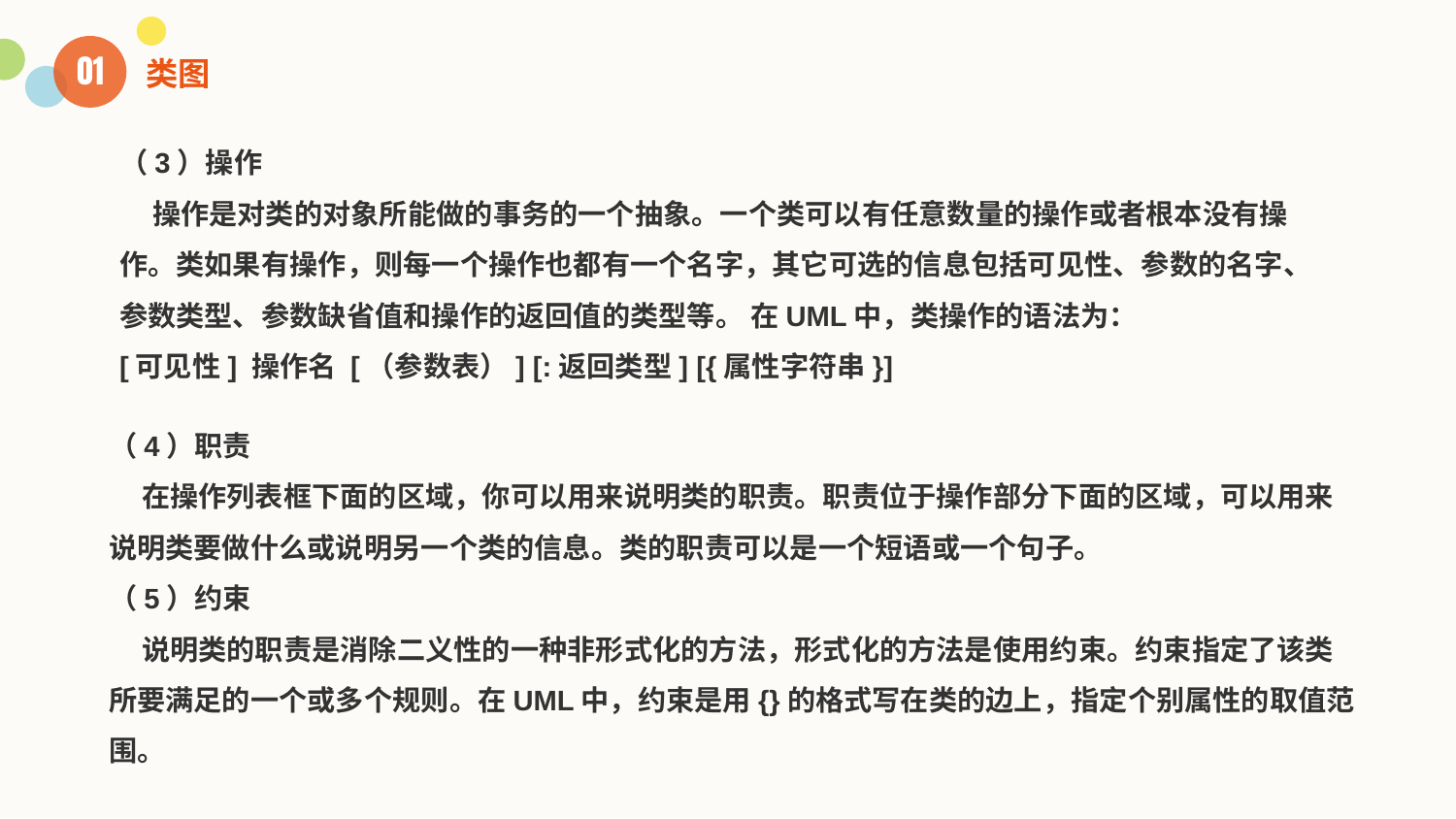

01
类图

（3）操作
    操作是对类的对象所能做的事务的一个抽象。一个类可以有任意数量的操作或者根本没有操作。类如果有操作，则每一个操作也都有一个名字，其它可选的信息包括可见性、参数的名字、参数类型、参数缺省值和操作的返回值的类型等。 在UML中，类操作的语法为：
[可见性] 操作名 [（参数表）] [:返回类型] [{属性字符串}]

（4）职责
    在操作列表框下面的区域，你可以用来说明类的职责。职责位于操作部分下面的区域，可以用来说明类要做什么或说明另一个类的信息。类的职责可以是一个短语或一个句子。
（5）约束
    说明类的职责是消除二义性的一种非形式化的方法，形式化的方法是使用约束。约束指定了该类所要满足的一个或多个规则。在UML中，约束是用{}的格式写在类的边上，指定个别属性的取值范围。